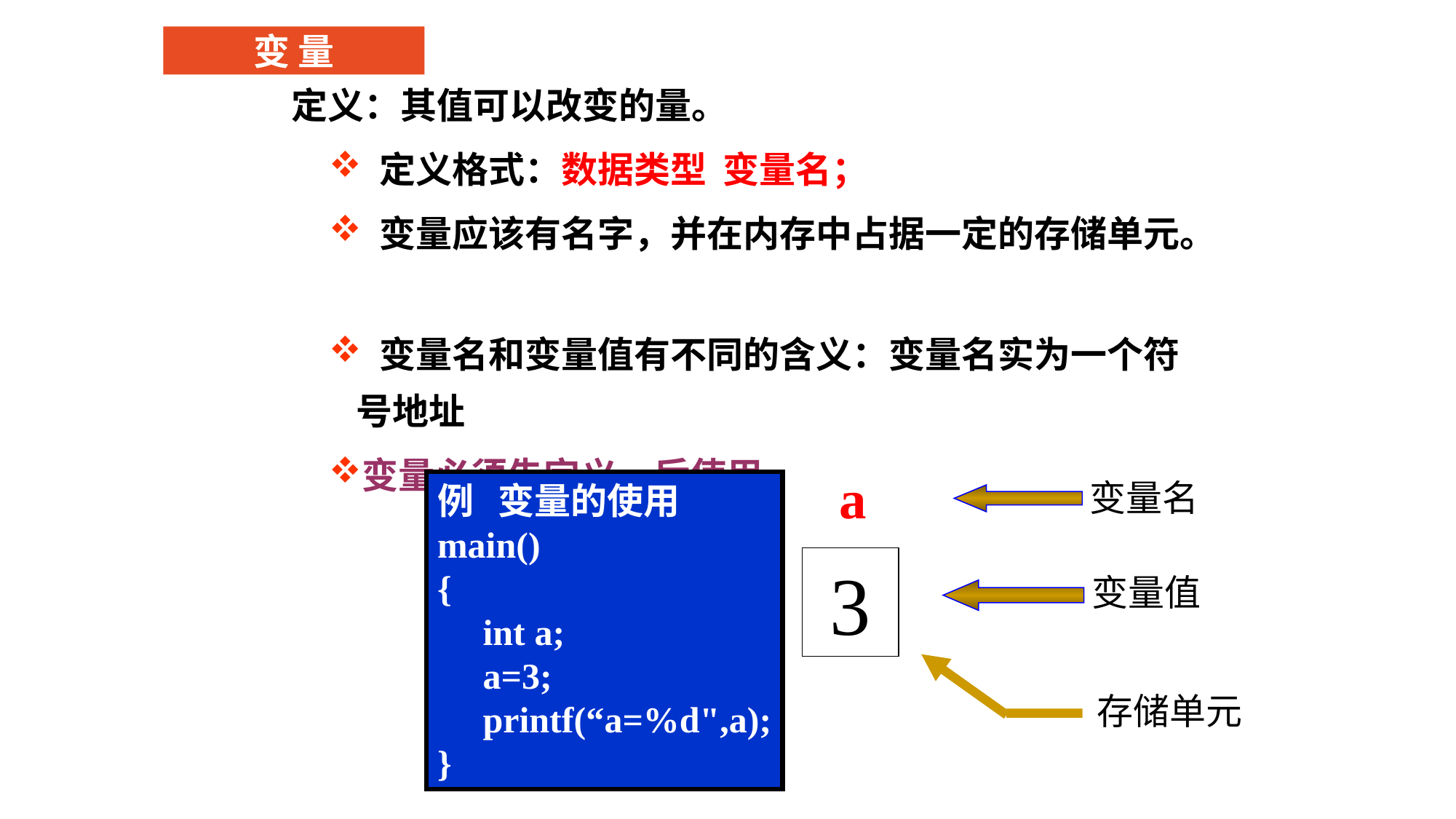

变 量

 定义：其值可以改变的量。
 定义格式：数据类型  变量名；
 变量应该有名字，并在内存中占据一定的存储单元。
 变量名和变量值有不同的含义：变量名实为一个符号地址
变量必须先定义，后使用。
a
3
变量名

例   变量的使用
main()
{
     int a;
     a=3;
     printf(“a=%d",a);
}
变量值

存储单元